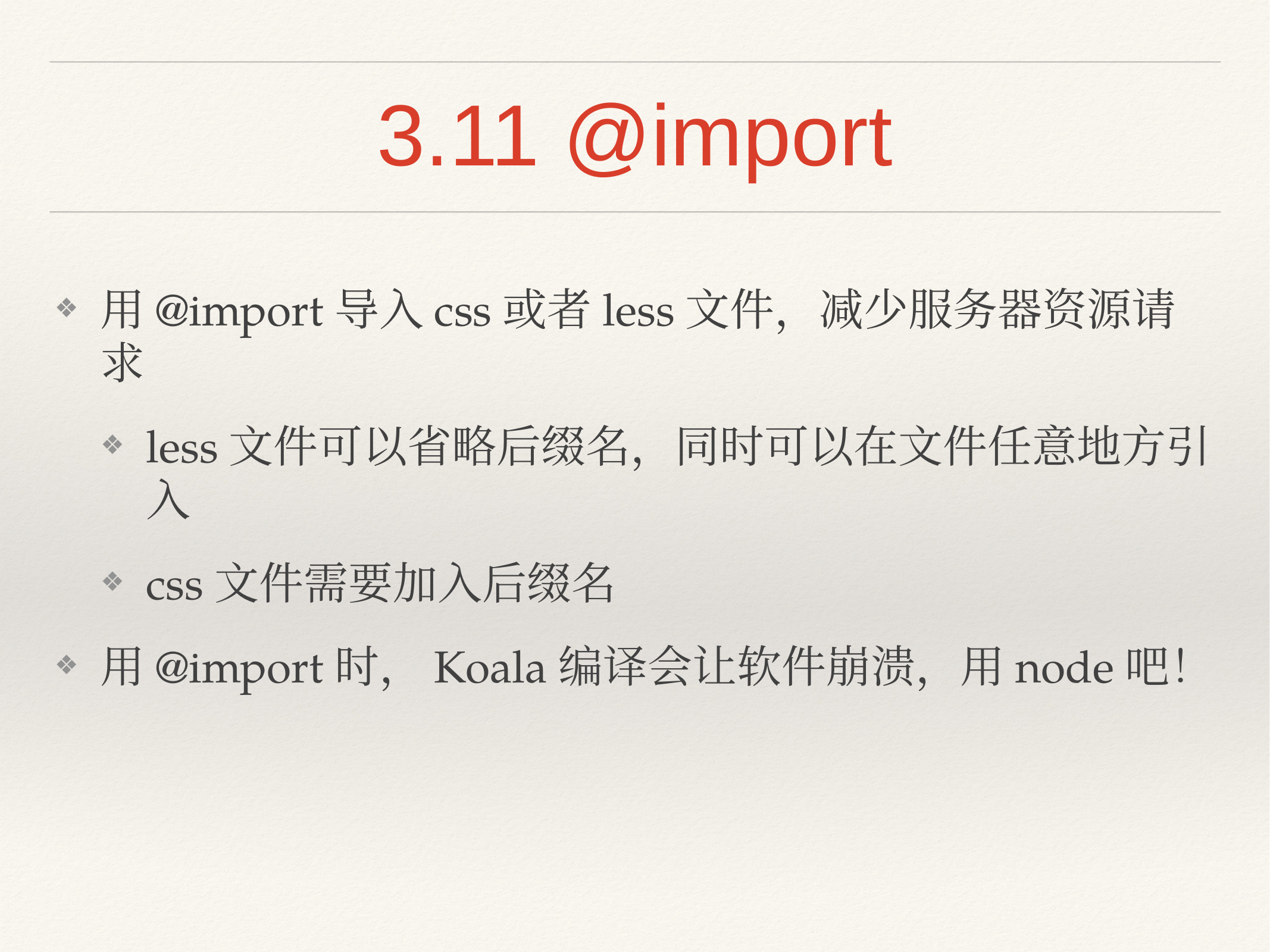

# 3.11 @import
用@import导入css或者less文件，减少服务器资源请求
less文件可以省略后缀名，同时可以在文件任意地方引入
css文件需要加入后缀名
用@import时，Koala编译会让软件崩溃，用node吧！